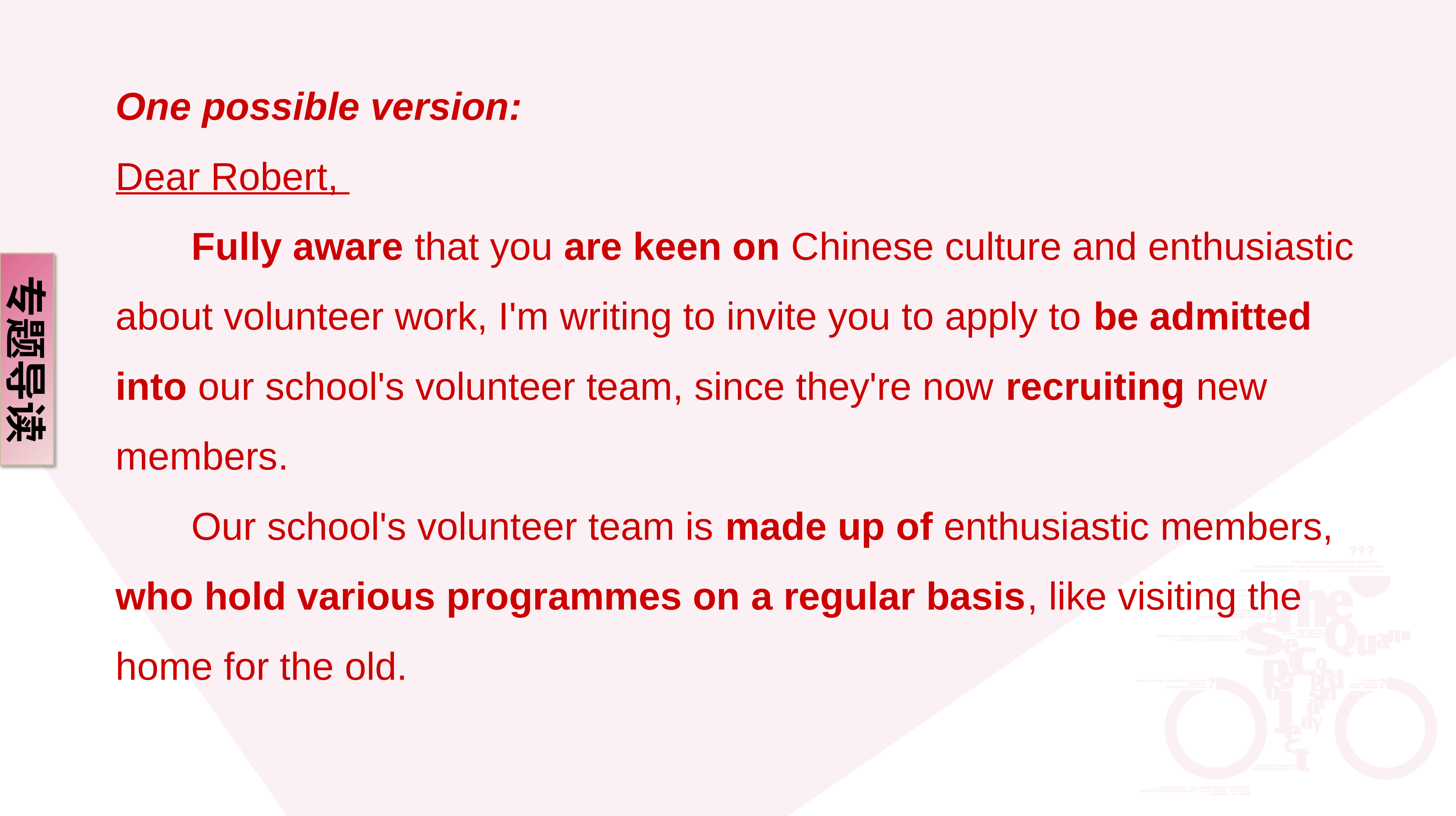

One possible version:
Dear Robert,
       Fully aware that you are keen on Chinese culture and enthusiastic about volunteer work, I'm writing to invite you to apply to be admitted into our school's volunteer team, since they're now recruiting new members.
       Our school's volunteer team is made up of enthusiastic members, who hold various programmes on a regular basis, like visiting the home for the old.
专题导读